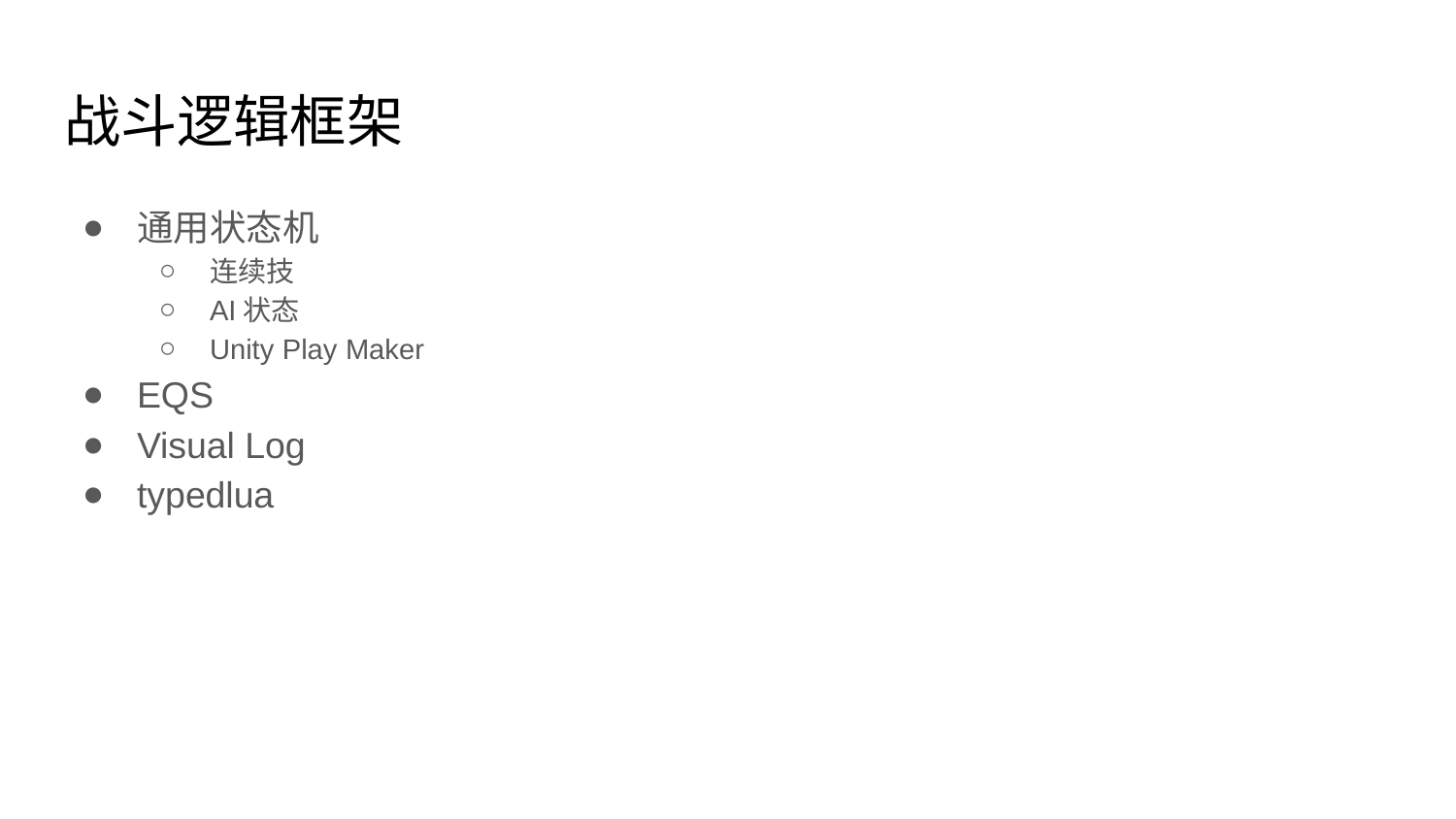

# 战斗逻辑框架
通用状态机
连续技
AI状态
Unity Play Maker
EQS
Visual Log
typedlua